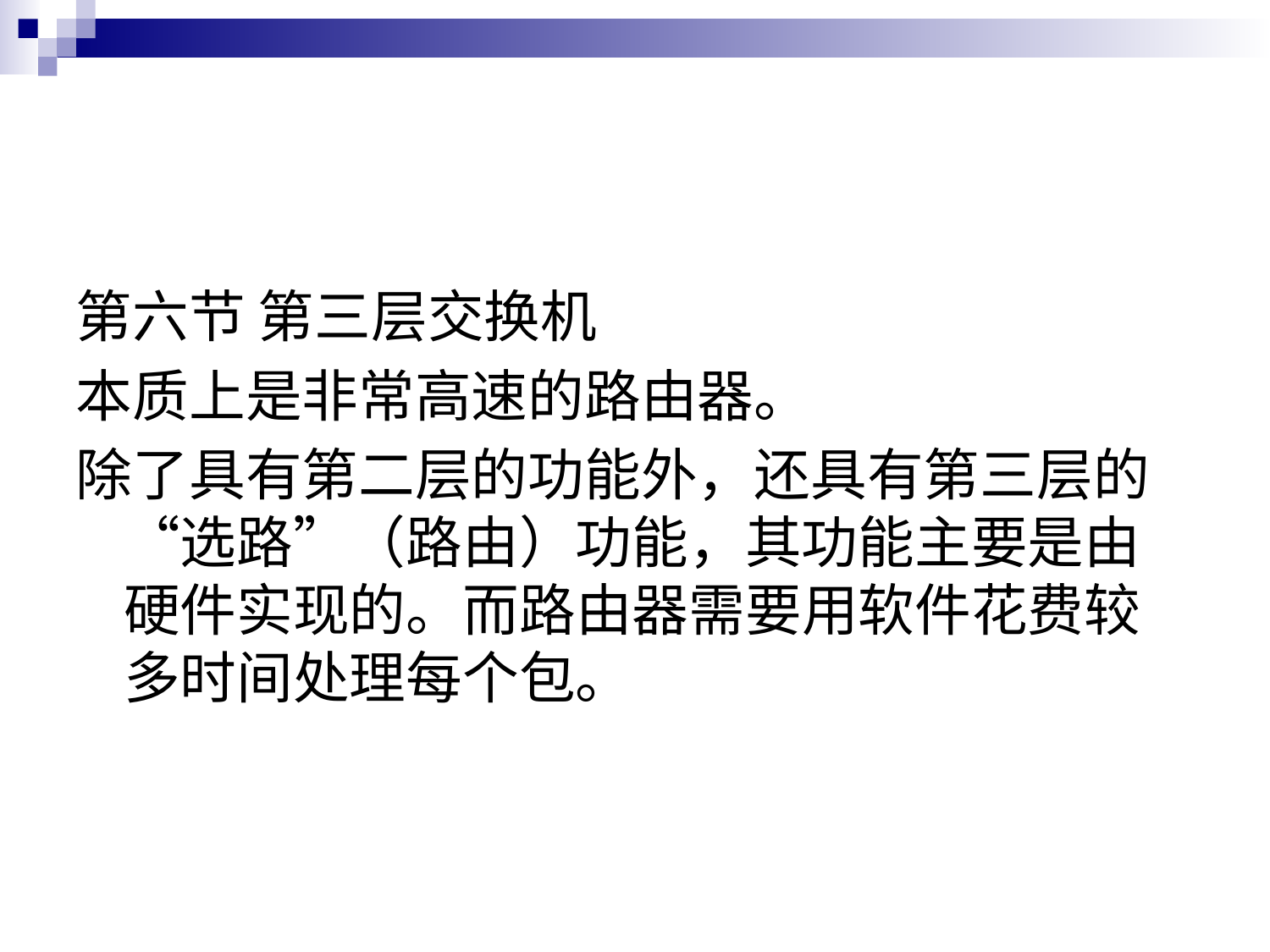

#
第六节 第三层交换机
本质上是非常高速的路由器。
除了具有第二层的功能外，还具有第三层的“选路”（路由）功能，其功能主要是由硬件实现的。而路由器需要用软件花费较多时间处理每个包。